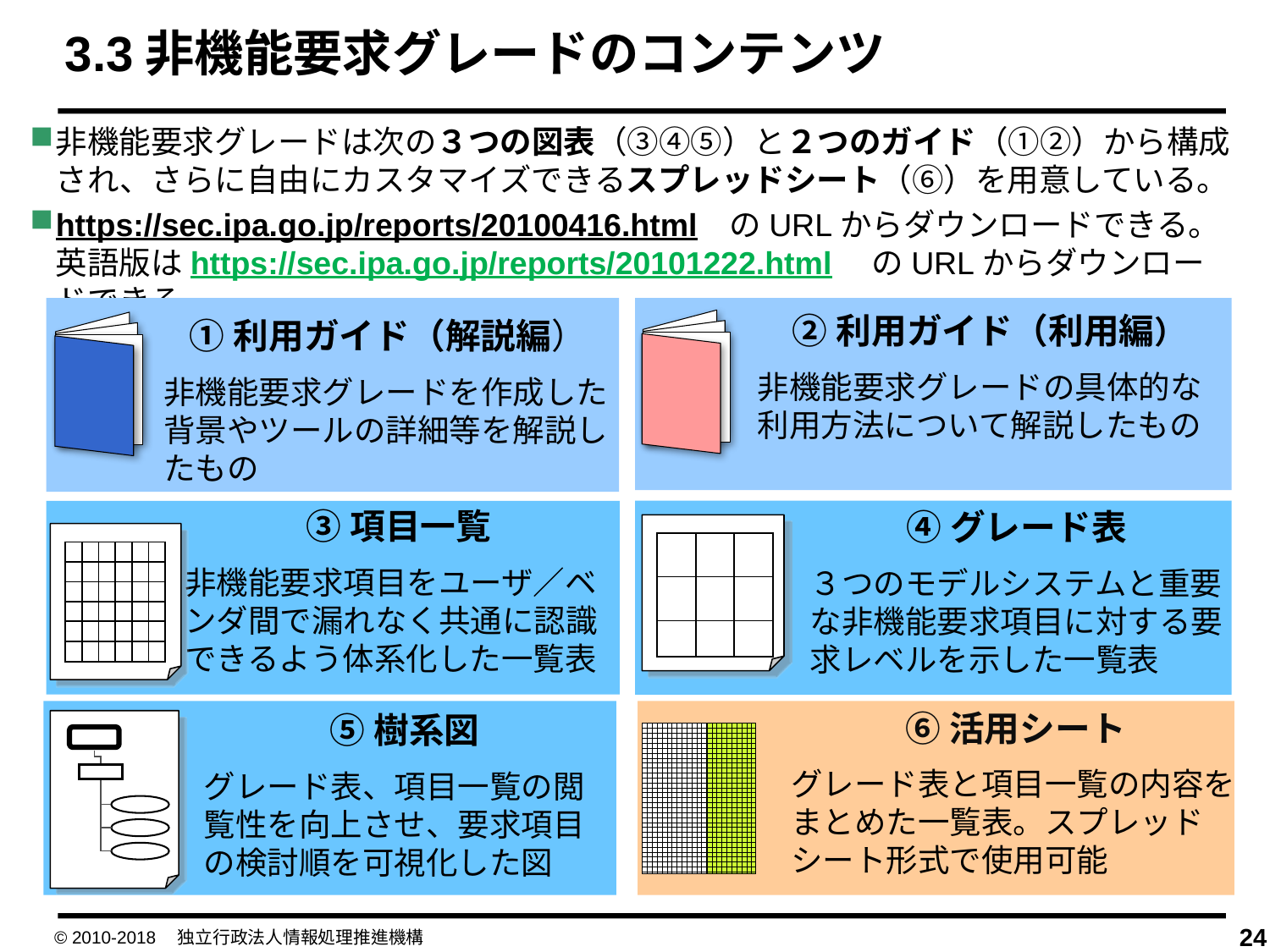

3.3非機能要求グレードのコンテンツ
非機能要求グレードは次の３つの図表（③④⑤）と２つのガイド（①②）から構成され、さらに自由にカスタマイズできるスプレッドシート（⑥）を用意している。
https://sec.ipa.go.jp/reports/20100416.html　のURLからダウンロードできる。
英語版はhttps://sec.ipa.go.jp/reports/20101222.html　のURLからダウンロードできる。

②利用ガイド（利用編）
非機能要求グレードの具体的な利用方法について解説したもの
①利用ガイド（解説編）
非機能要求グレードを作成した背景やツールの詳細等を解説したもの

③項目一覧
非機能要求項目をユーザ／ベンダ間で漏れなく共通に認識できるよう体系化した一覧表
④グレード表
３つのモデルシステムと重要な非機能要求項目に対する要求レベルを示した一覧表

|  |  |  |
| --- | --- | --- |
|  |  |  |
|  |  |  |
|  |  |  |  |  |  |
| --- | --- | --- | --- | --- | --- |
|  |  |  |  |  |  |
|  |  |  |  |  |  |
|  |  |  |  |  |  |
|  |  |  |  |  |  |
|  |  |  |  |  |  |

⑥活用シート
グレード表と項目一覧の内容をまとめた一覧表。スプレッドシート形式で使用可能
⑤樹系図
グレード表、項目一覧の閲覧性を向上させ、要求項目の検討順を可視化した図

© 2010-2018　独立行政法人情報処理推進機構